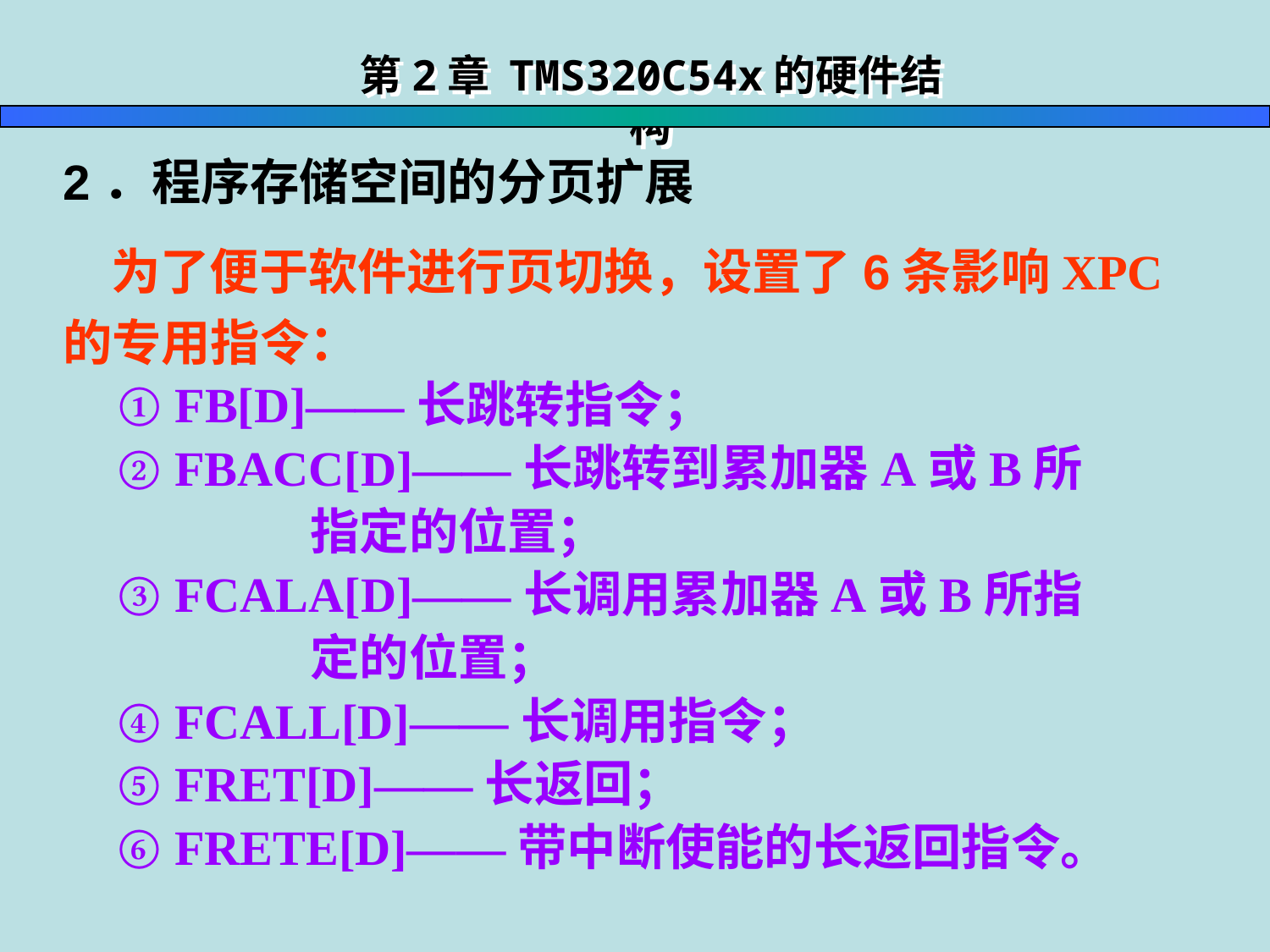

第2章 TMS320C54x的硬件结构

2．程序存储空间的分页扩展
    为了便于软件进行页切换，设置了6条影响XPC的专用指令：
    ① FB[D]——长跳转指令；
    ② FBACC[D]——长跳转到累加器A或B所
                     指定的位置；
    ③ FCALA[D]——长调用累加器A或B所指
                     定的位置；
    ④ FCALL[D]——长调用指令；
    ⑤ FRET[D]——长返回；
    ⑥ FRETE[D]——带中断使能的长返回指令。

91